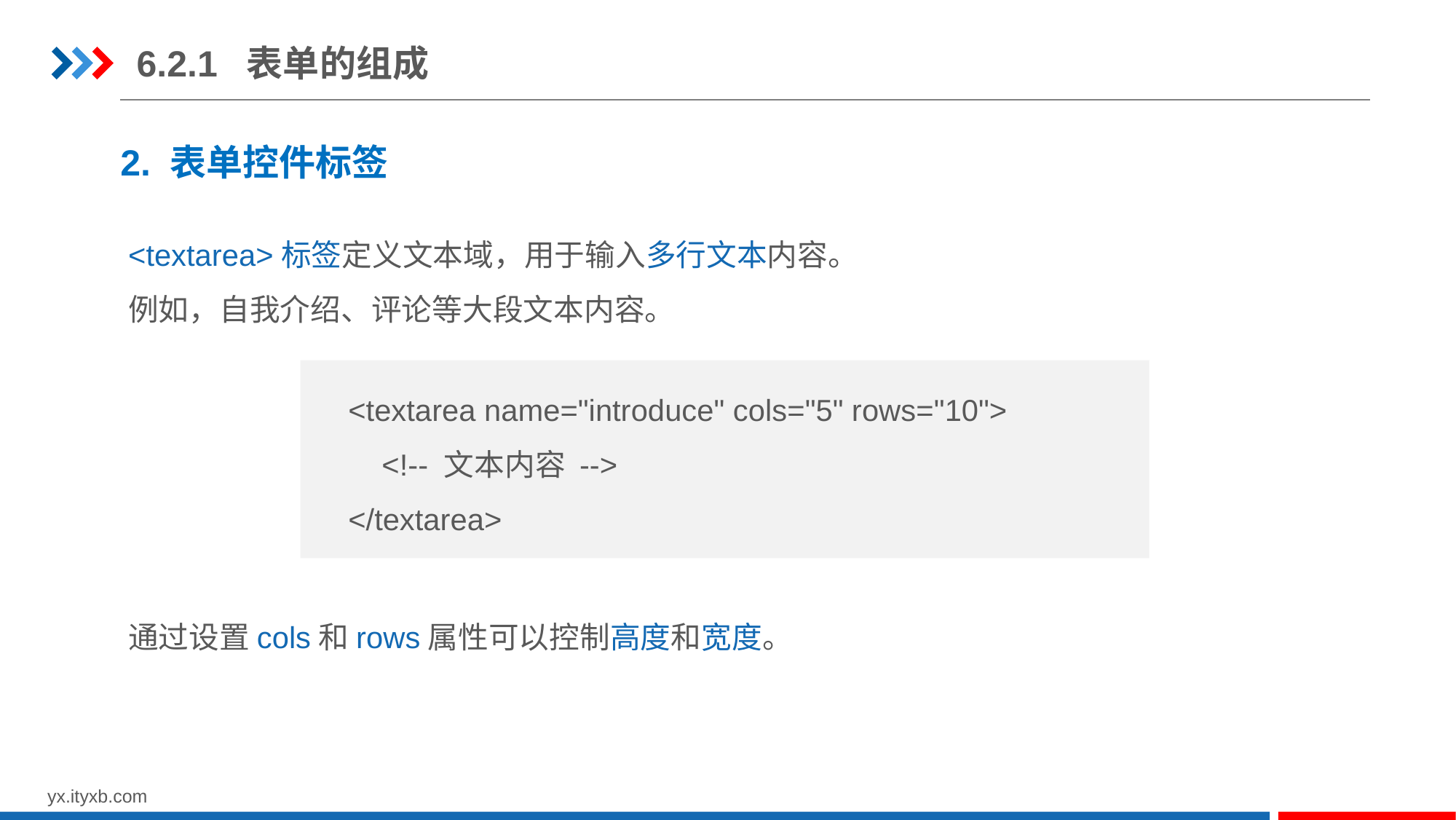

6.2.1  表单的组成
2. 表单控件标签
<textarea>标签定义文本域，用于输入多行文本内容。
例如，自我介绍、评论等大段文本内容。

通过设置cols和rows属性可以控制高度和宽度。

<textarea name="introduce" cols="5" rows="10">
    <!-- 文本内容 -->
</textarea>